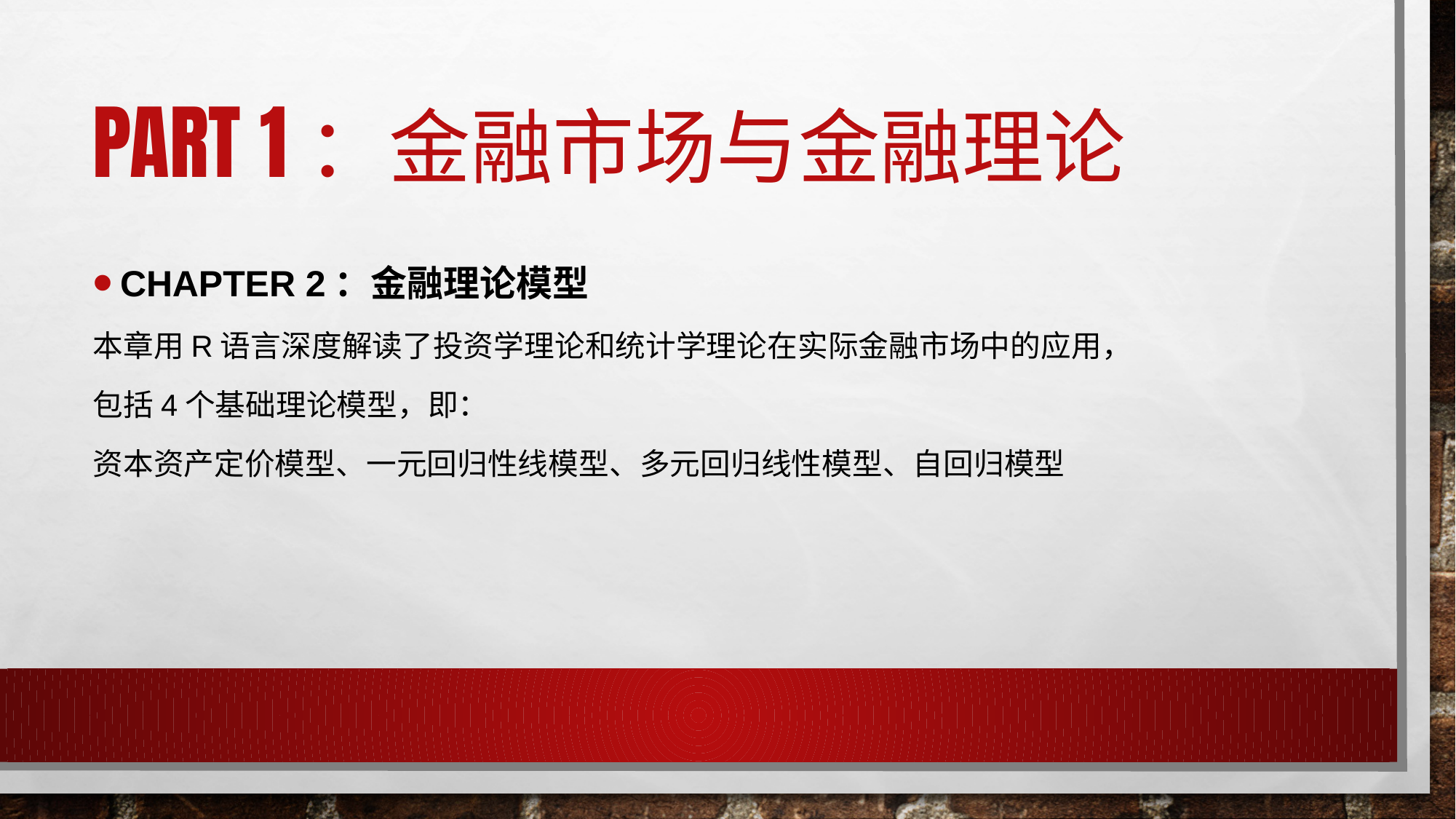

# Part 1：金融市场与金融理论
Chapter 2：金融理论模型
本章用R语言深度解读了投资学理论和统计学理论在实际金融市场中的应用，
包括4个基础理论模型，即：
资本资产定价模型、⼀元回归性线模型、多元回归线性模型、自回归模型